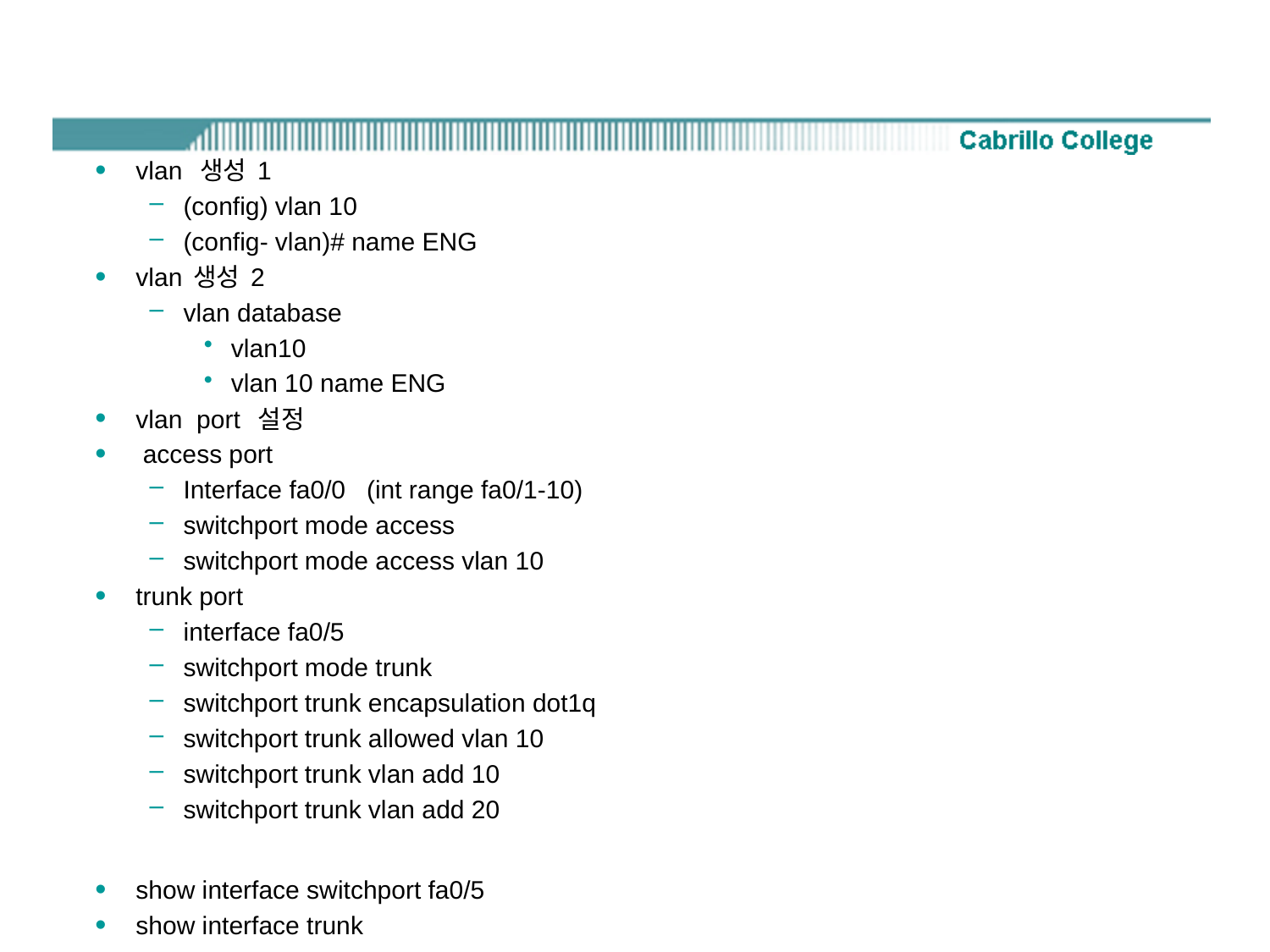

#
vlan  생성 1
(config) vlan 10
(config- vlan)# name ENG
vlan 생성 2
vlan database
vlan10
vlan 10 name ENG
vlan  port  설정
 access port
Interface fa0/0   (int range fa0/1-10)
switchport mode access
switchport mode access vlan 10
trunk port
interface fa0/5
switchport mode trunk
switchport trunk encapsulation dot1q
switchport trunk allowed vlan 10
switchport trunk vlan add 10
switchport trunk vlan add 20

show interface switchport fa0/5
show interface trunk